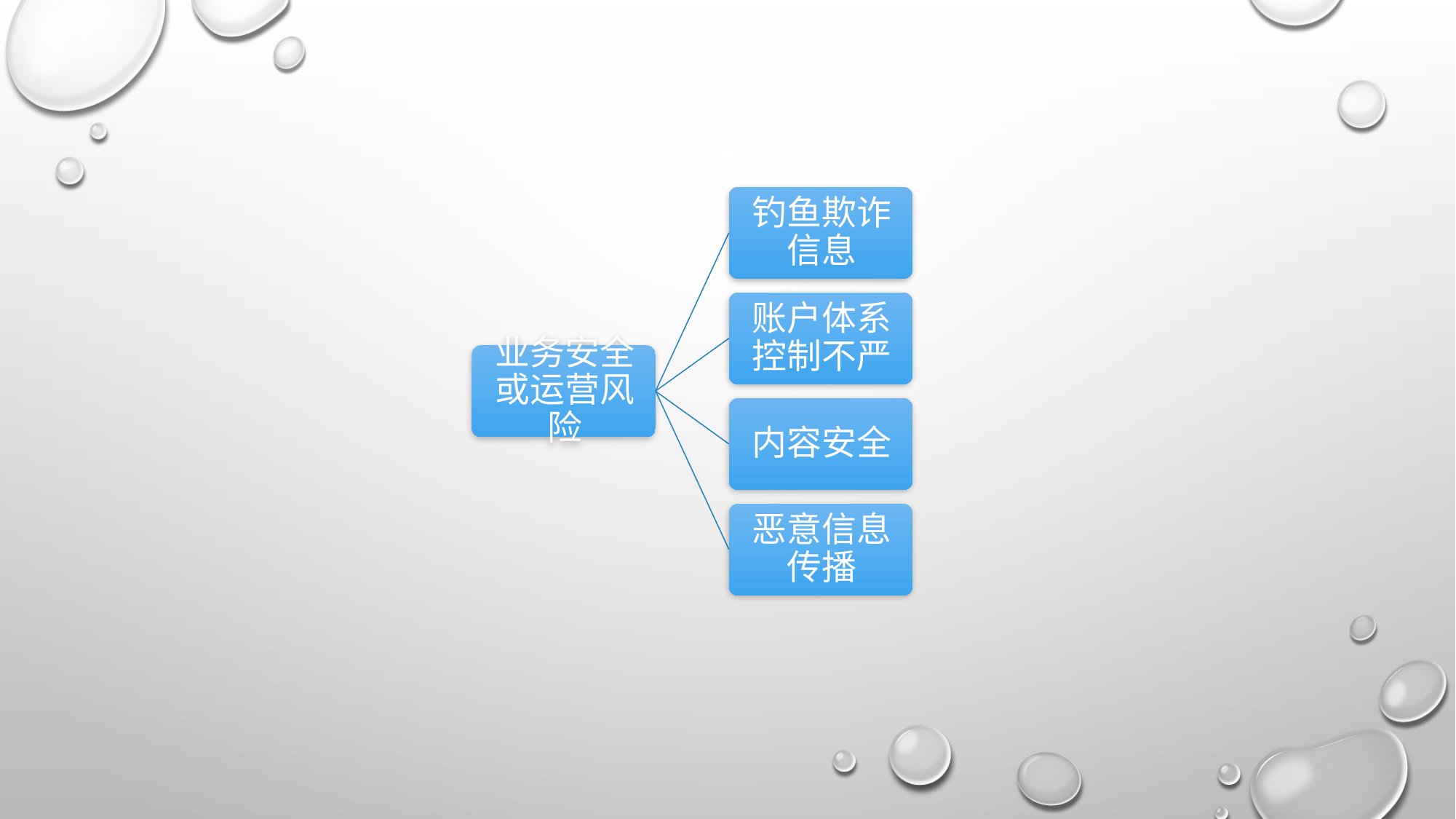

业务安全或运营风险

钓鱼欺诈信息

账户体系控制不严

内容安全

恶意信息传播